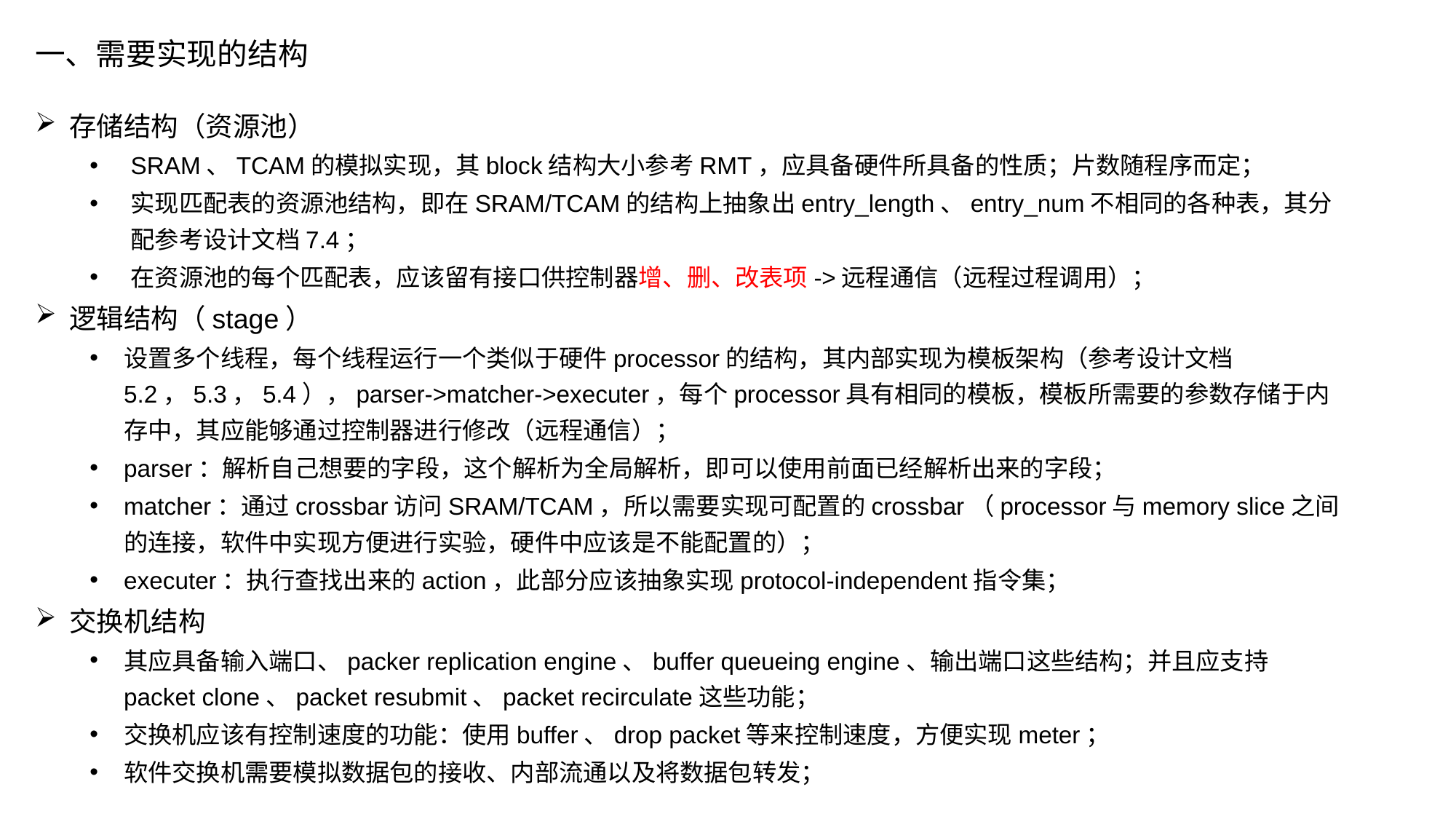

一、需要实现的结构
存储结构（资源池）
SRAM、TCAM的模拟实现，其block结构大小参考RMT，应具备硬件所具备的性质；片数随程序而定；
实现匹配表的资源池结构，即在SRAM/TCAM的结构上抽象出entry_length、entry_num不相同的各种表，其分配参考设计文档7.4；
在资源池的每个匹配表，应该留有接口供控制器增、删、改表项->远程通信（远程过程调用）；
逻辑结构（stage）
设置多个线程，每个线程运行一个类似于硬件processor的结构，其内部实现为模板架构（参考设计文档5.2，5.3，5.4），parser->matcher->executer，每个processor具有相同的模板，模板所需要的参数存储于内存中，其应能够通过控制器进行修改（远程通信）；
parser：解析自己想要的字段，这个解析为全局解析，即可以使用前面已经解析出来的字段；
matcher：通过crossbar访问SRAM/TCAM，所以需要实现可配置的crossbar（processor与memory slice之间的连接，软件中实现方便进行实验，硬件中应该是不能配置的）；
executer：执行查找出来的action，此部分应该抽象实现protocol-independent指令集；
交换机结构
其应具备输入端口、packer replication engine、buffer queueing engine、输出端口这些结构；并且应支持packet clone、packet resubmit、packet recirculate这些功能；
交换机应该有控制速度的功能：使用buffer、drop packet等来控制速度，方便实现meter；
软件交换机需要模拟数据包的接收、内部流通以及将数据包转发；